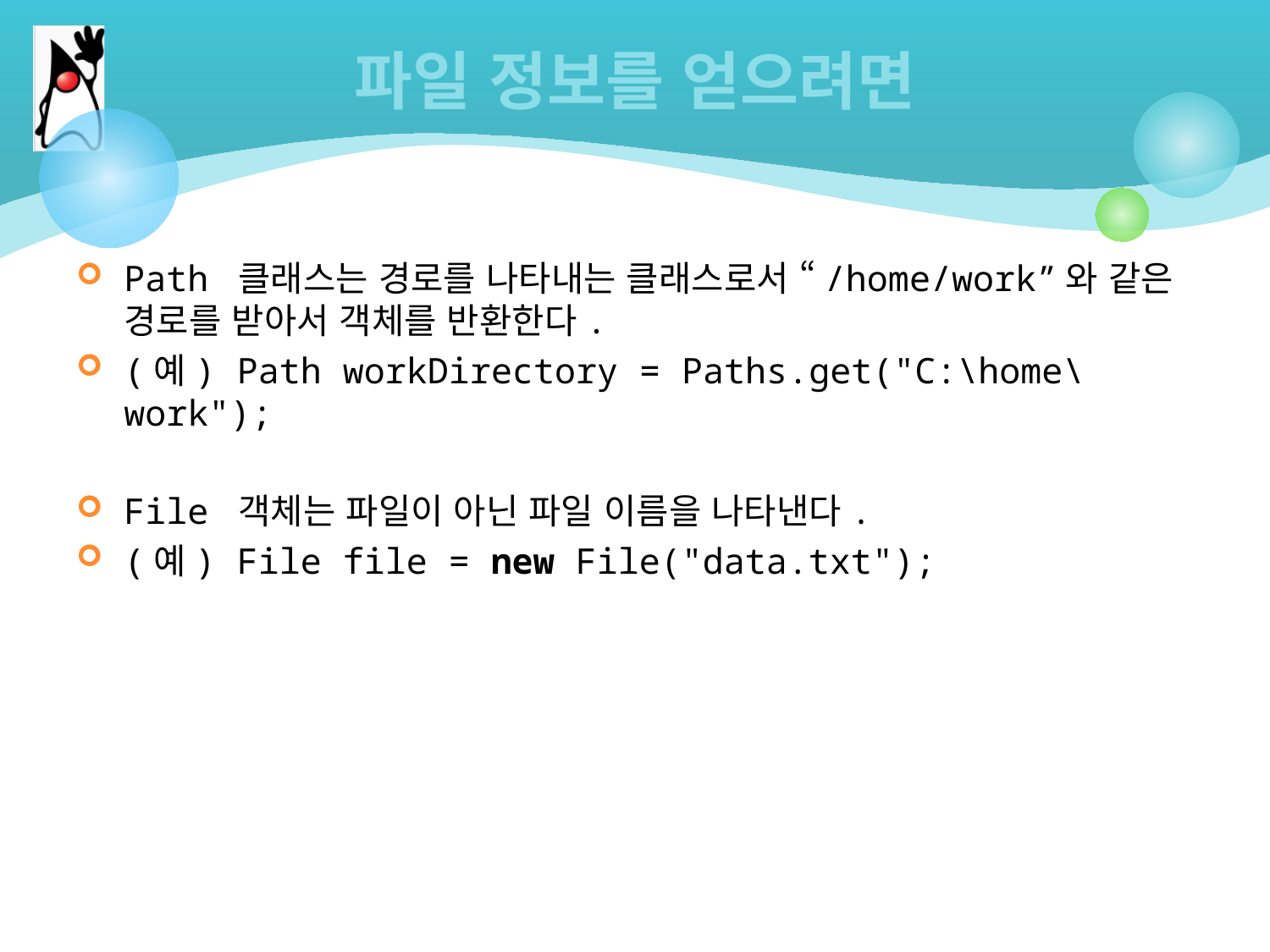

# 파일 정보를 얻으려면
Path 클래스는 경로를 나타내는 클래스로서 “/home/work”와 같은 경로를 받아서 객체를 반환한다.
(예) Path workDirectory = Paths.get("C:\home\work");

File 객체는 파일이 아닌 파일 이름을 나타낸다.
(예) File file = new File("data.txt");